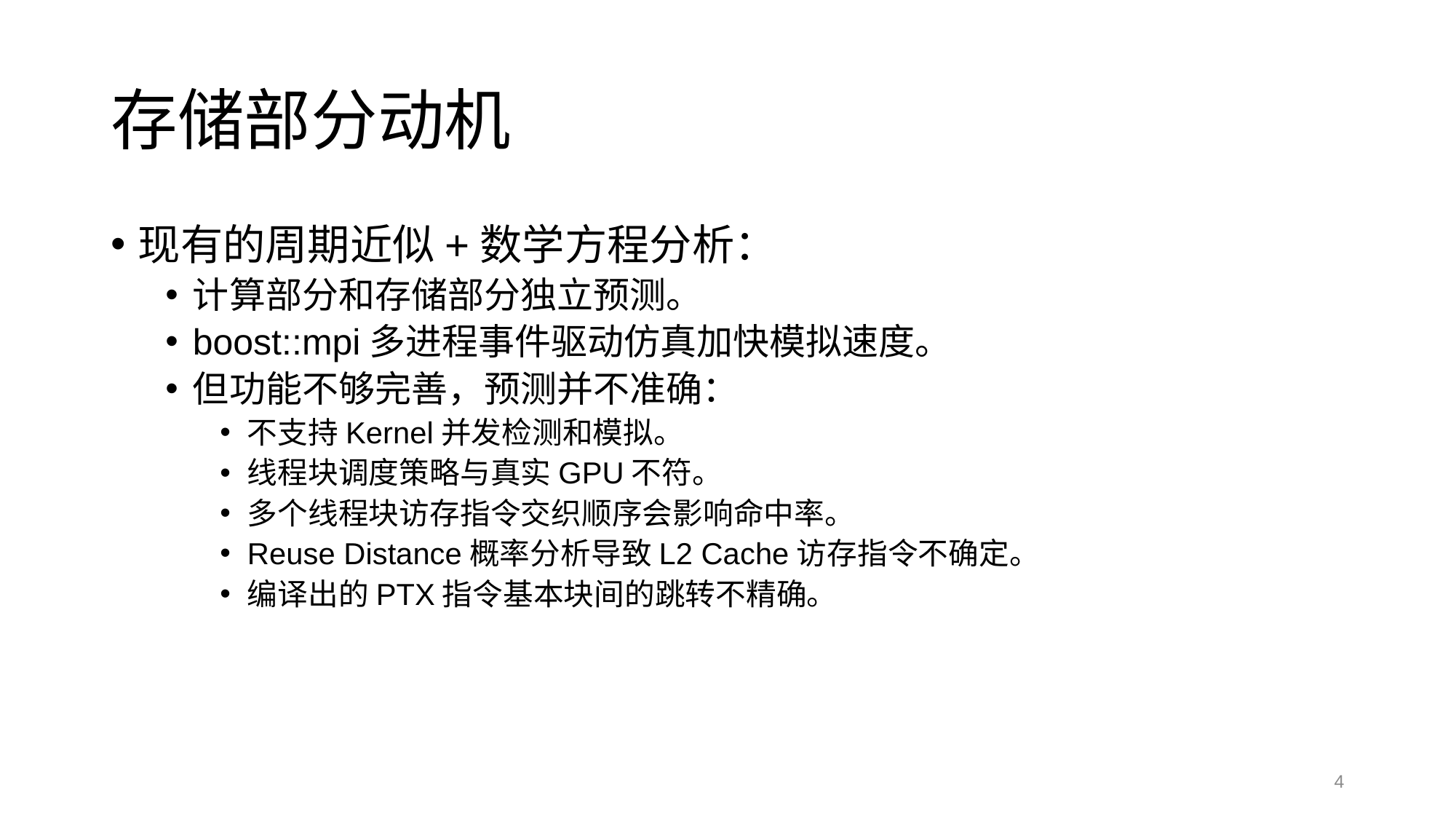

# 存储部分动机
现有的周期近似+数学方程分析：
计算部分和存储部分独立预测。
boost::mpi多进程事件驱动仿真加快模拟速度。
但功能不够完善，预测并不准确：
不支持Kernel并发检测和模拟。
线程块调度策略与真实GPU不符。
多个线程块访存指令交织顺序会影响命中率。
Reuse Distance概率分析导致L2 Cache访存指令不确定。
编译出的PTX指令基本块间的跳转不精确。

4